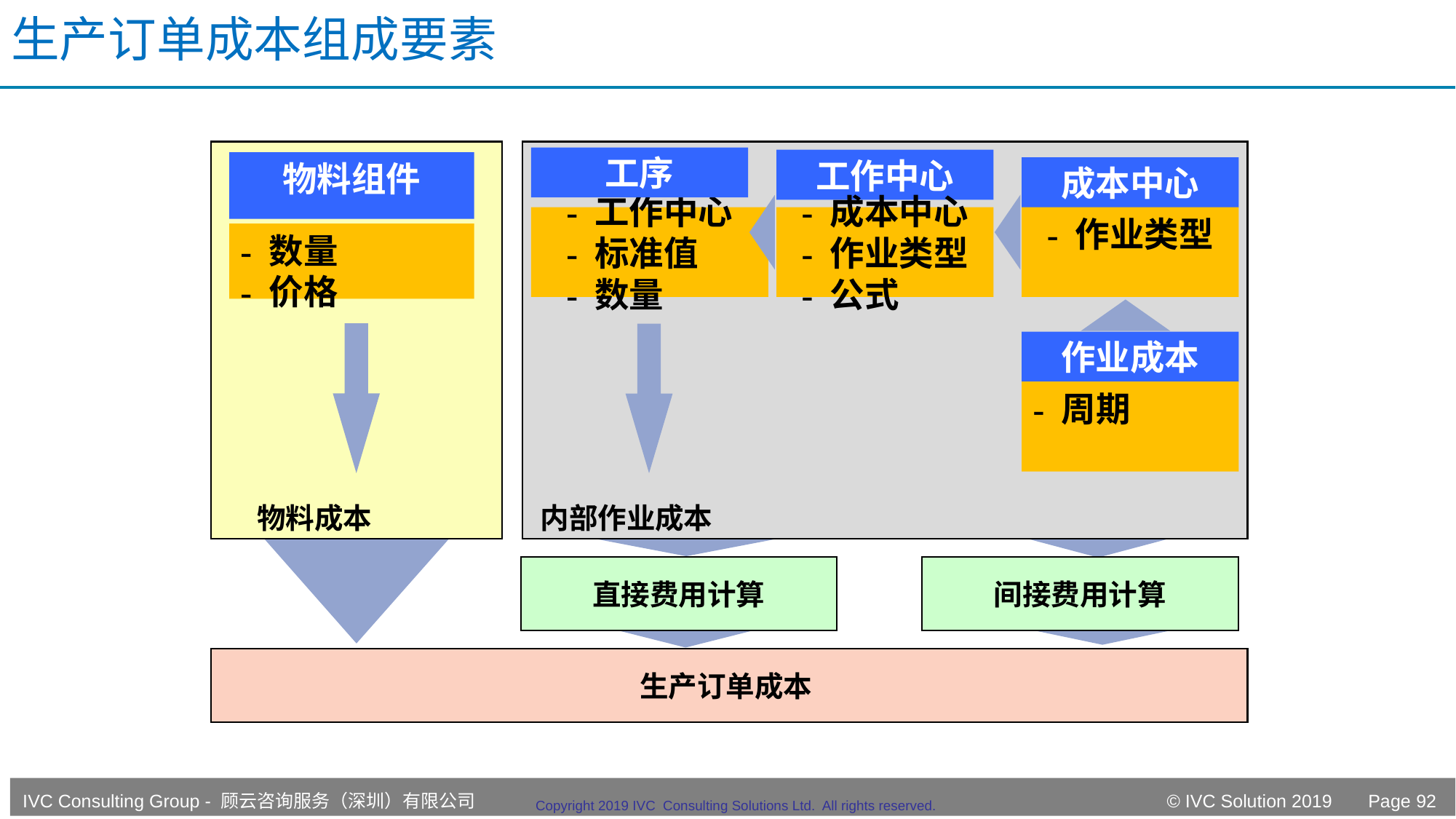

# 生产订单成本组成要素

工序
工作中心
物料组件
成本中心
- 工作中心
- 标准值
- 数量
- 成本中心
- 作业类型
- 公式
- 作业类型

- 数量
- 价格

作业成本

- 周期
物料成本
内部作业成本

直接费用计算
间接费用计算

生产订单成本